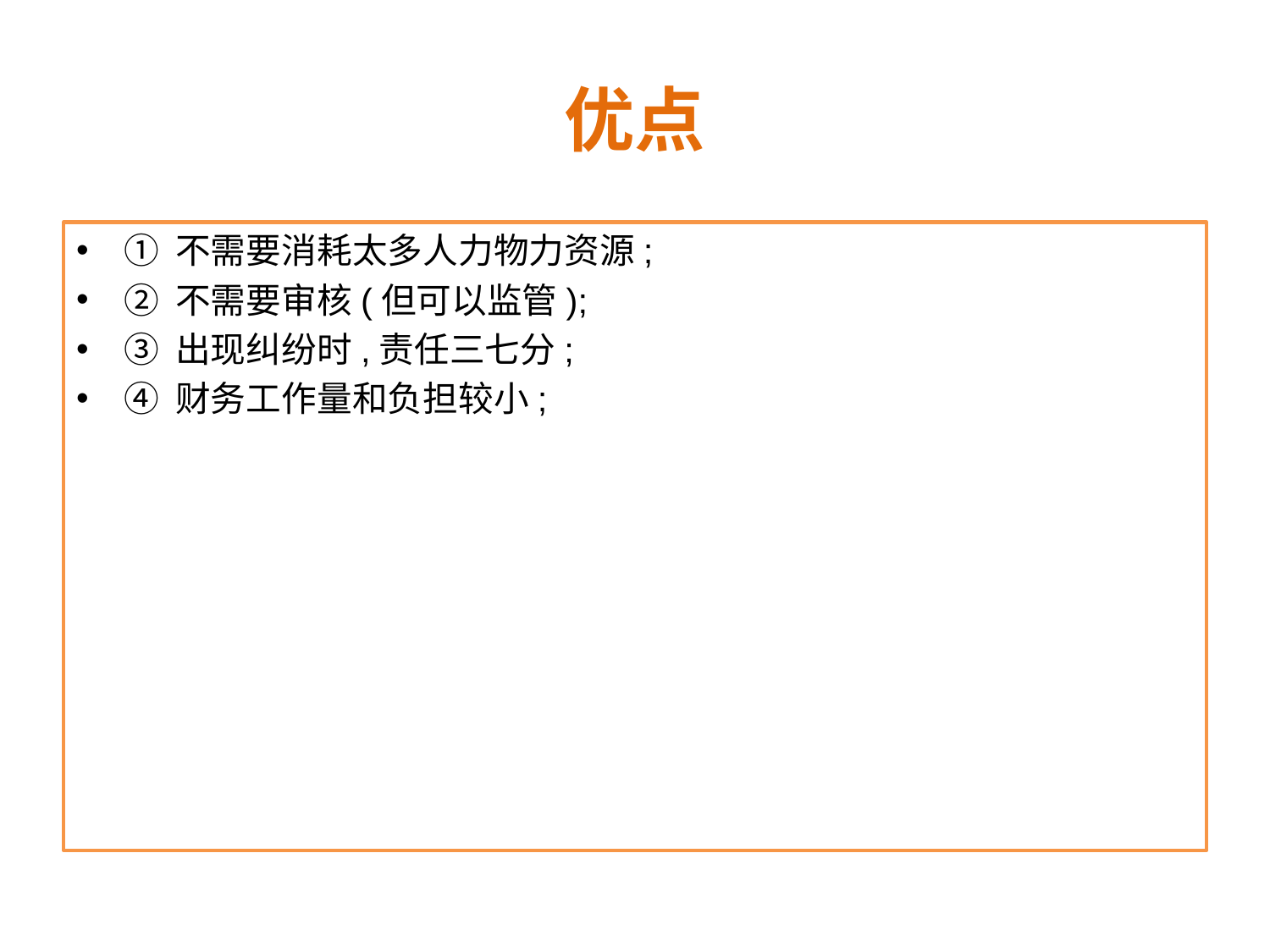

# 优点
① 不需要消耗太多人力物力资源;
② 不需要审核(但可以监管);
③ 出现纠纷时,责任三七分;
④ 财务工作量和负担较小;